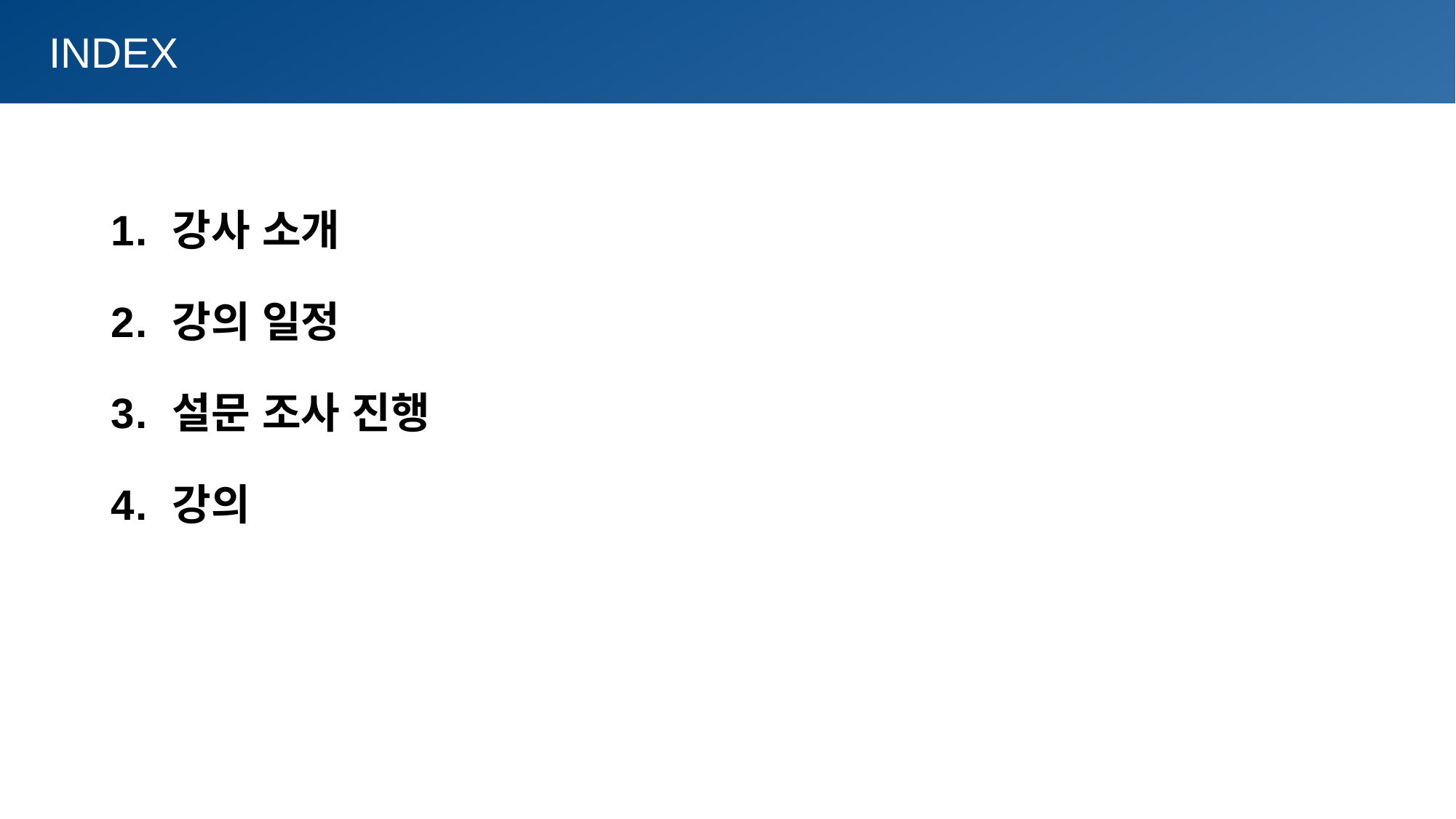

INDEX
강사 소개
강의 일정
설문 조사 진행
강의